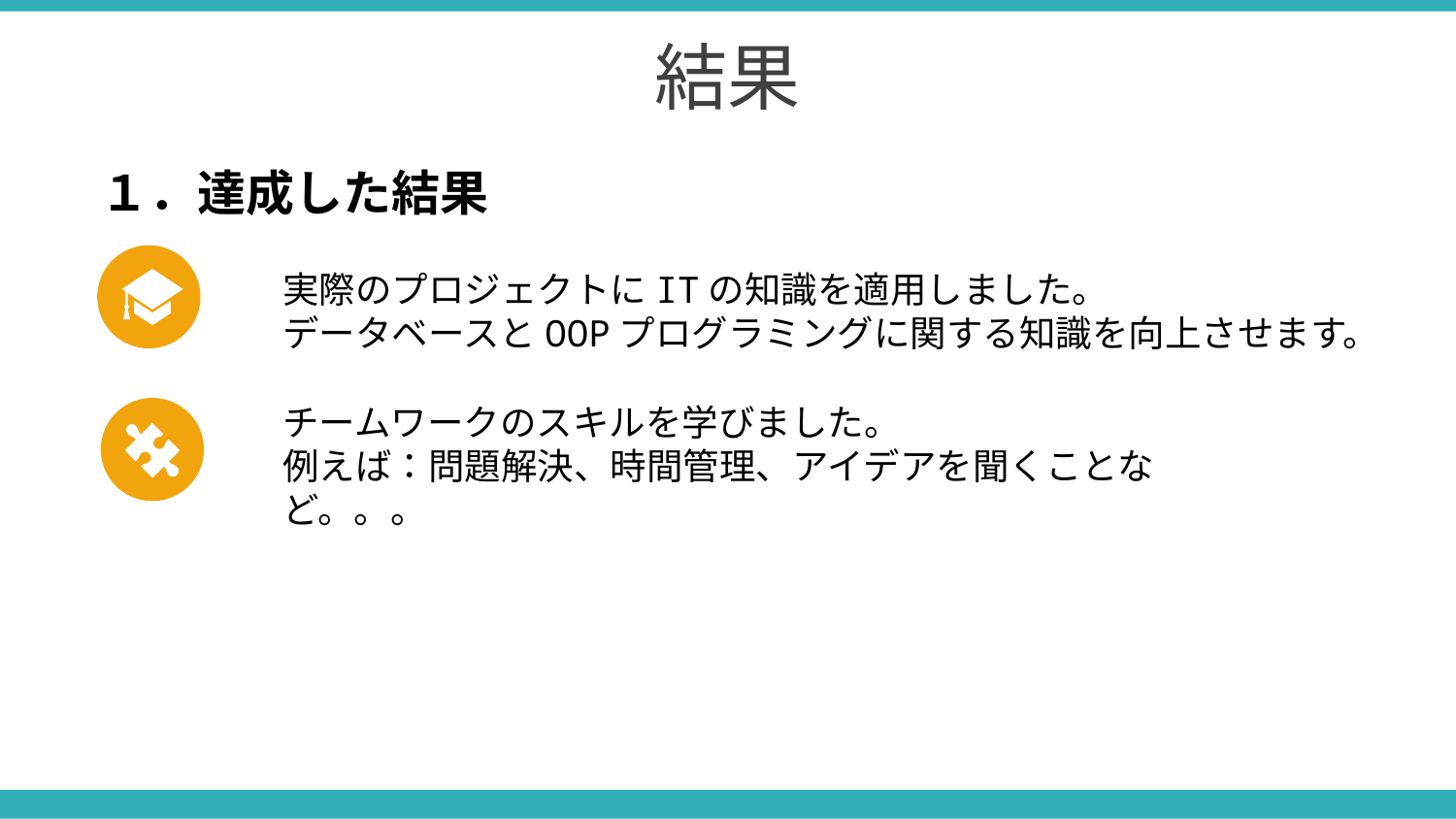

結果
１．達成した結果

実際のプロジェクトにITの知識を適用しました。
データベースとOOPプログラミングに関する知識を向上させます。

チームワークのスキルを学びました。
例えば：問題解決、時間管理、アイデアを聞くことなど。。。